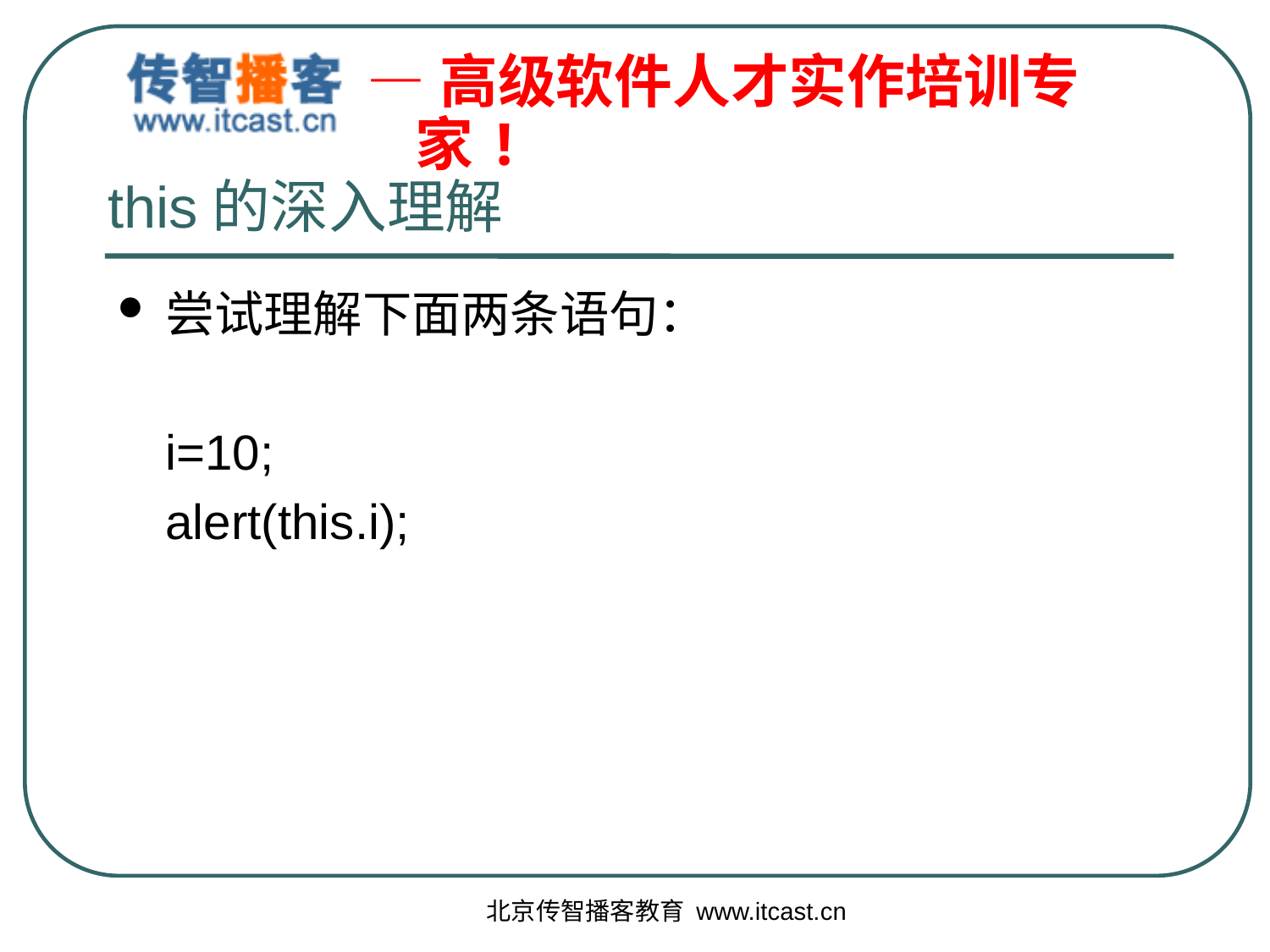

# this的深入理解
尝试理解下面两条语句：

	i=10;
	alert(this.i);
北京传智播客教育 www.itcast.cn